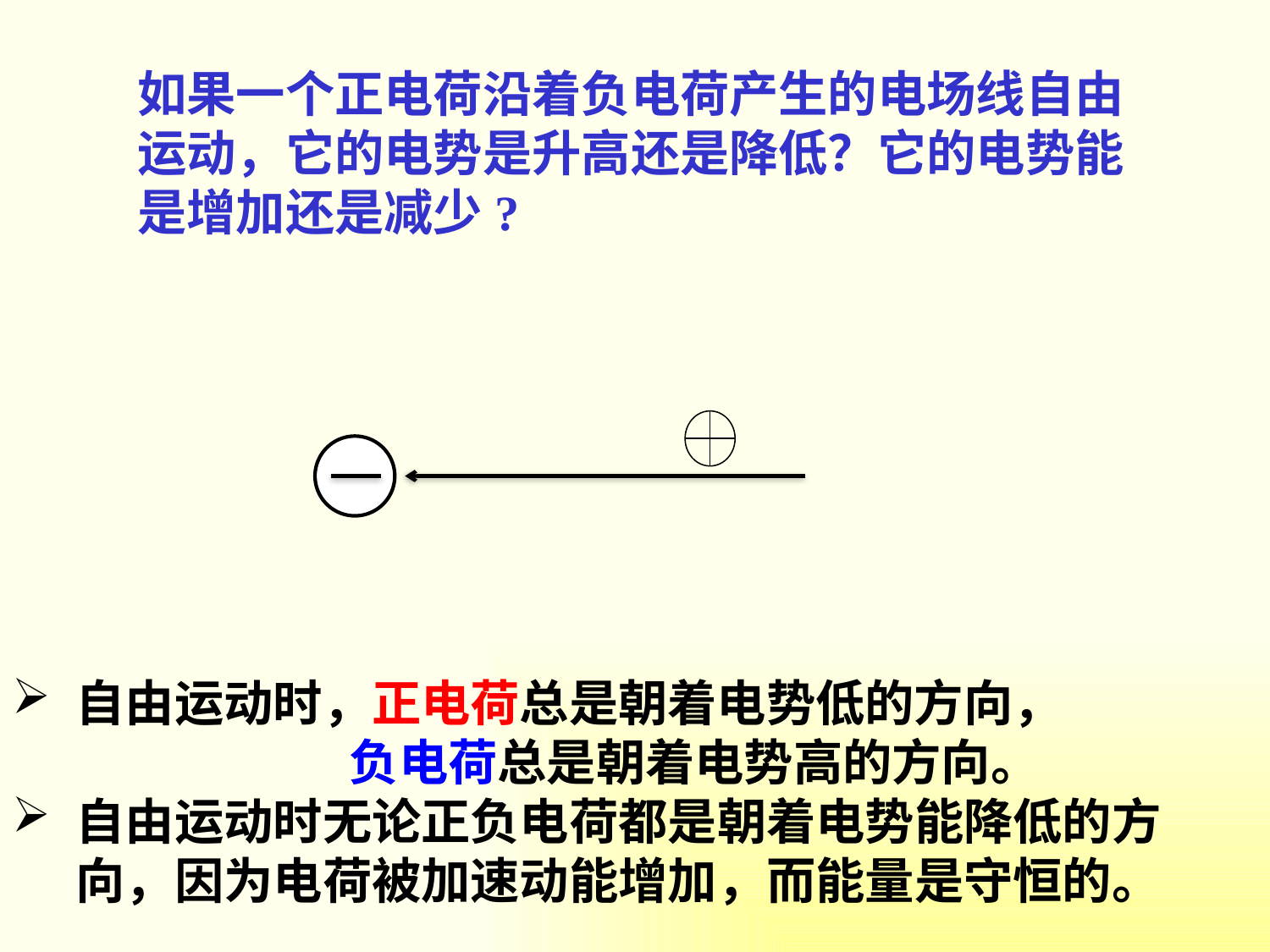

如果一个正电荷沿着负电荷产生的电场线自由运动，它的电势是升高还是降低？它的电势能是增加还是减少?

自由运动时，正电荷总是朝着电势低的方向，
                             负电荷总是朝着电势高的方向。
自由运动时无论正负电荷都是朝着电势能降低的方向，因为电荷被加速动能增加，而能量是守恒的。